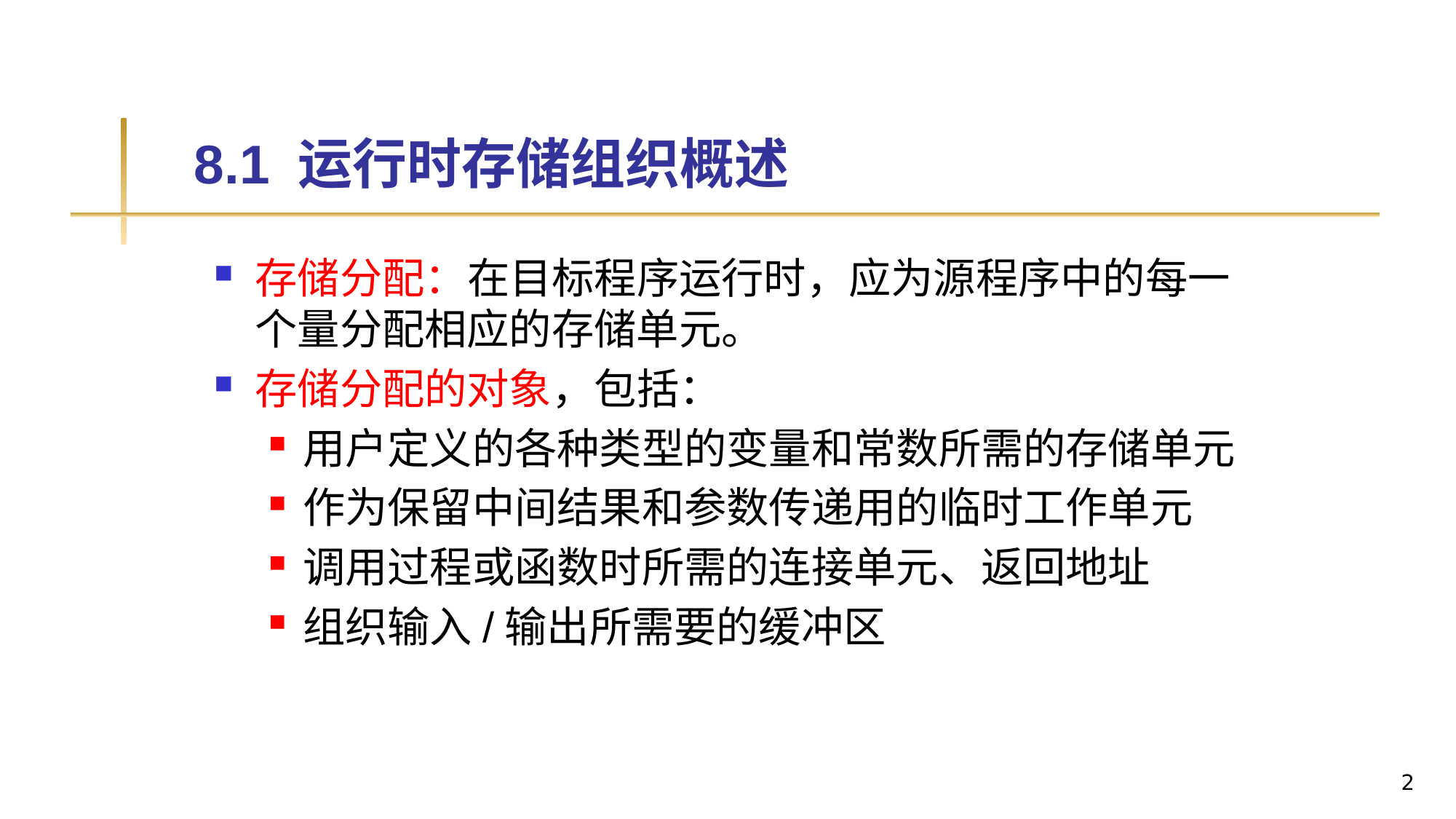

# 8.1 运行时存储组织概述
存储分配：在目标程序运行时，应为源程序中的每一个量分配相应的存储单元。
存储分配的对象，包括：
用户定义的各种类型的变量和常数所需的存储单元
作为保留中间结果和参数传递用的临时工作单元
调用过程或函数时所需的连接单元、返回地址
组织输入/输出所需要的缓冲区

2